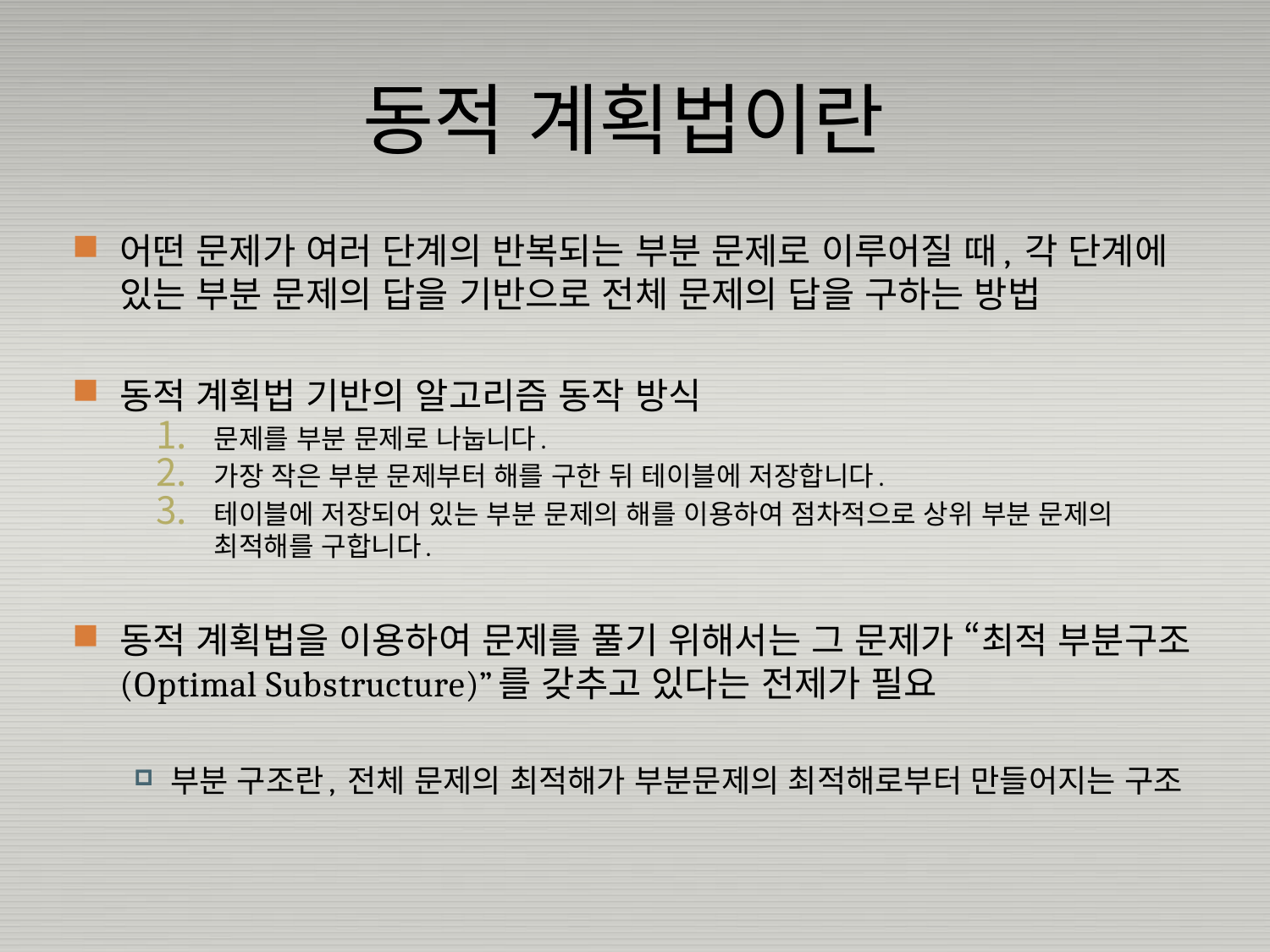

# 동적 계획법이란
어떤 문제가 여러 단계의 반복되는 부분 문제로 이루어질 때, 각 단계에 있는 부분 문제의 답을 기반으로 전체 문제의 답을 구하는 방법

동적 계획법 기반의 알고리즘 동작 방식
문제를 부분 문제로 나눕니다.
가장 작은 부분 문제부터 해를 구한 뒤 테이블에 저장합니다.
테이블에 저장되어 있는 부분 문제의 해를 이용하여 점차적으로 상위 부분 문제의 최적해를 구합니다.

동적 계획법을 이용하여 문제를 풀기 위해서는 그 문제가 “최적 부분구조(Optimal Substructure)”를 갖추고 있다는 전제가 필요

부분 구조란, 전체 문제의 최적해가 부분문제의 최적해로부터 만들어지는 구조